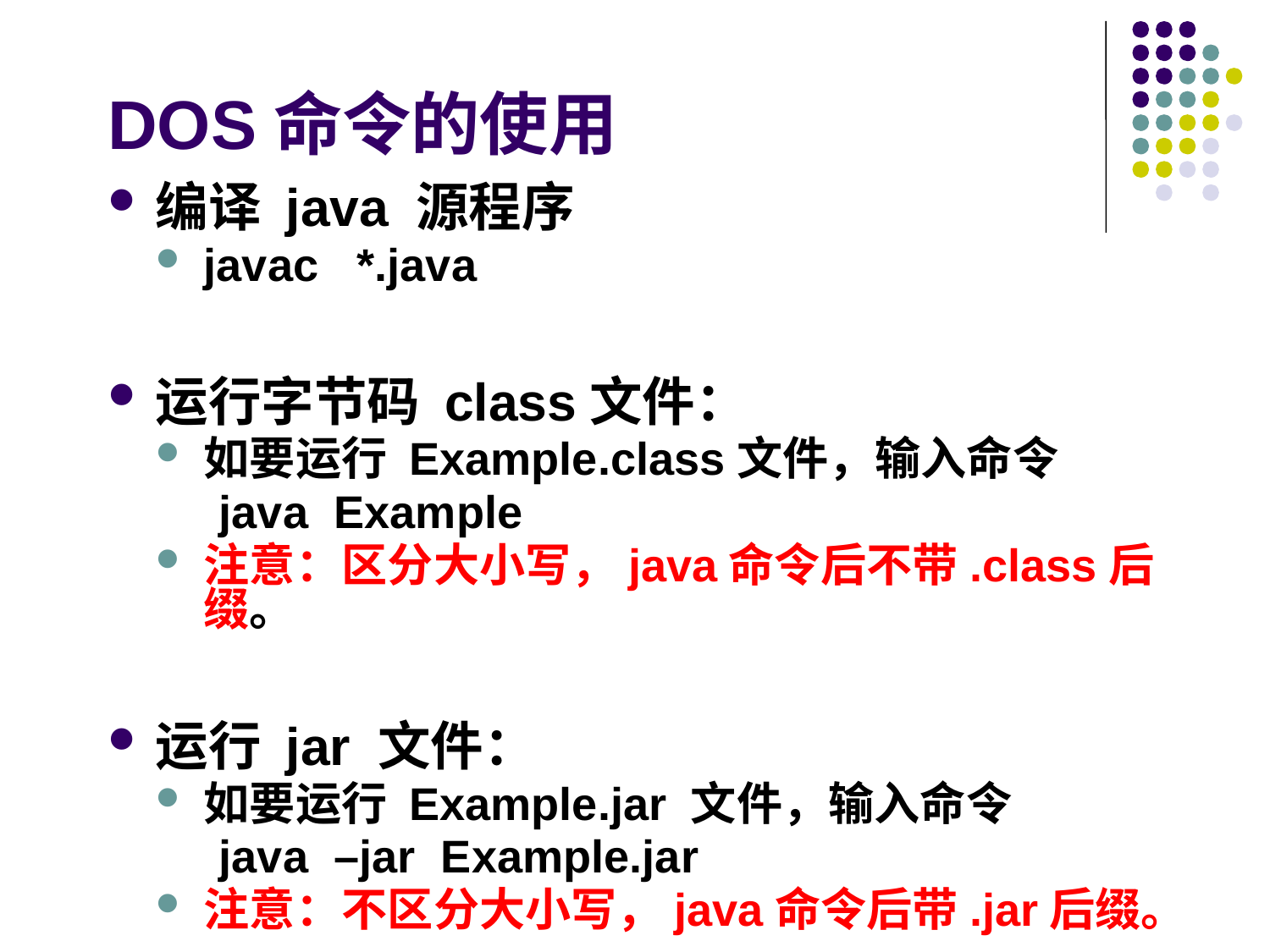

# DOS命令的使用
编译 java 源程序
javac   *.java

运行字节码 class文件：
如要运行 Example.class文件，输入命令
     java  Example
注意：区分大小写，java命令后不带.class后缀。

运行 jar 文件：
如要运行 Example.jar 文件，输入命令
     java  –jar  Example.jar
注意：不区分大小写，java命令后带.jar后缀。